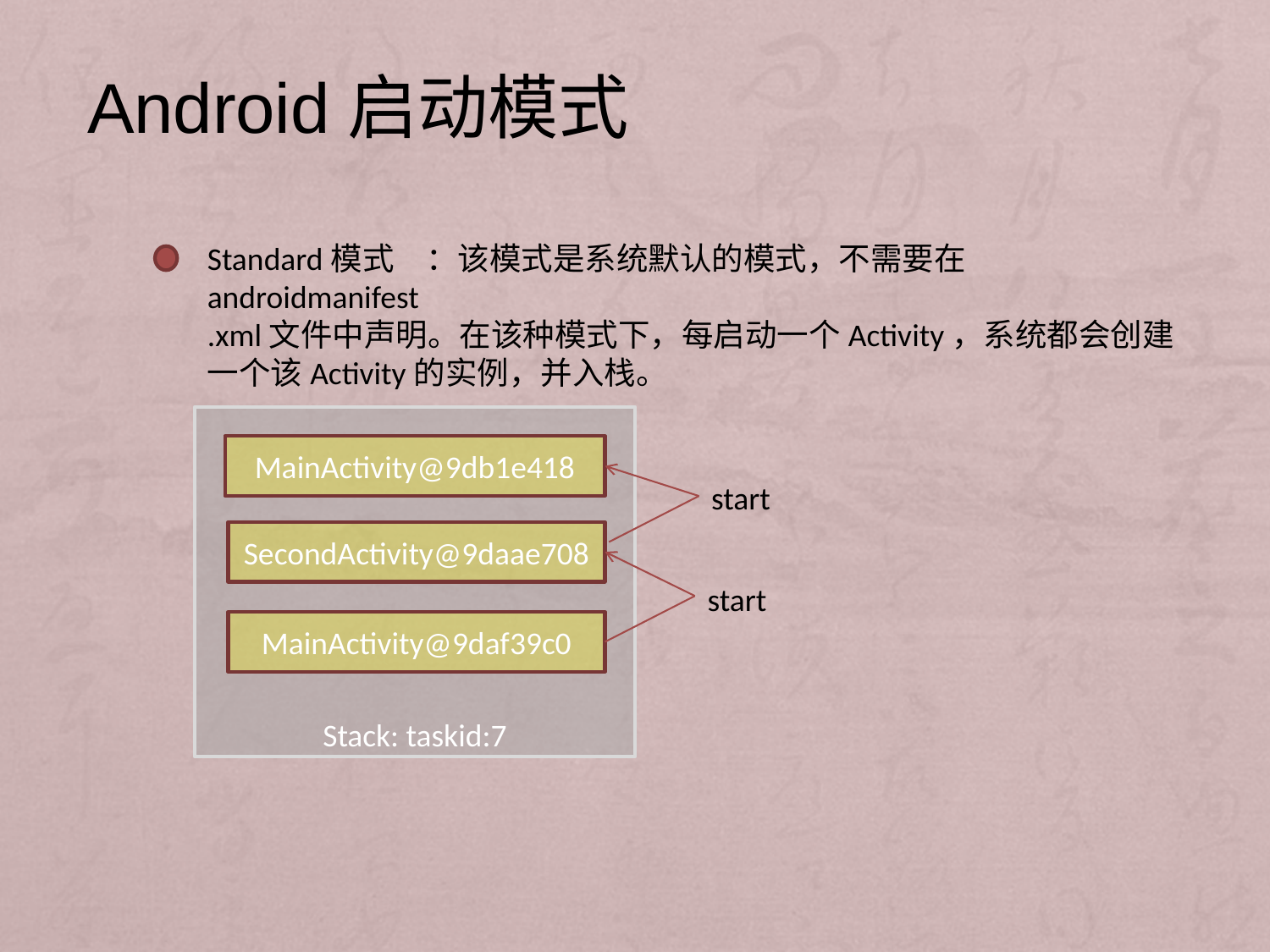

Android启动模式
Standard模式　：该模式是系统默认的模式，不需要在androidmanifest
.xml文件中声明。在该种模式下，每启动一个Activity，系统都会创建一个该Activity的实例，并入栈。

Stack: taskid:7
MainActivity@9db1e418
start
SecondActivity@9daae708
start
MainActivity@9daf39c0